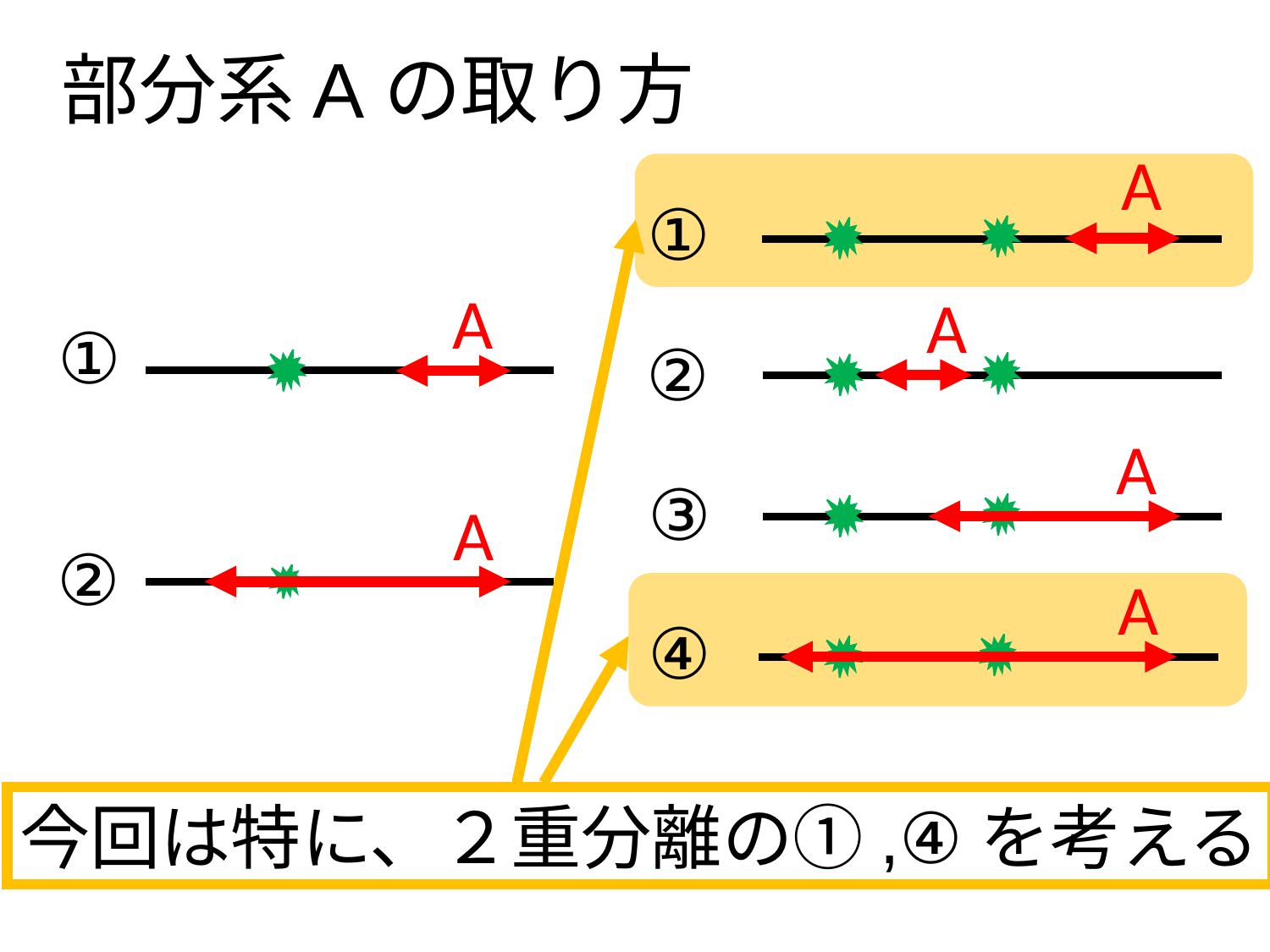

# 部分系Aの取り方
A

①

A
A
①
②

A
③
A

②
A

④

今回は特に、２重分離の①,④を考える